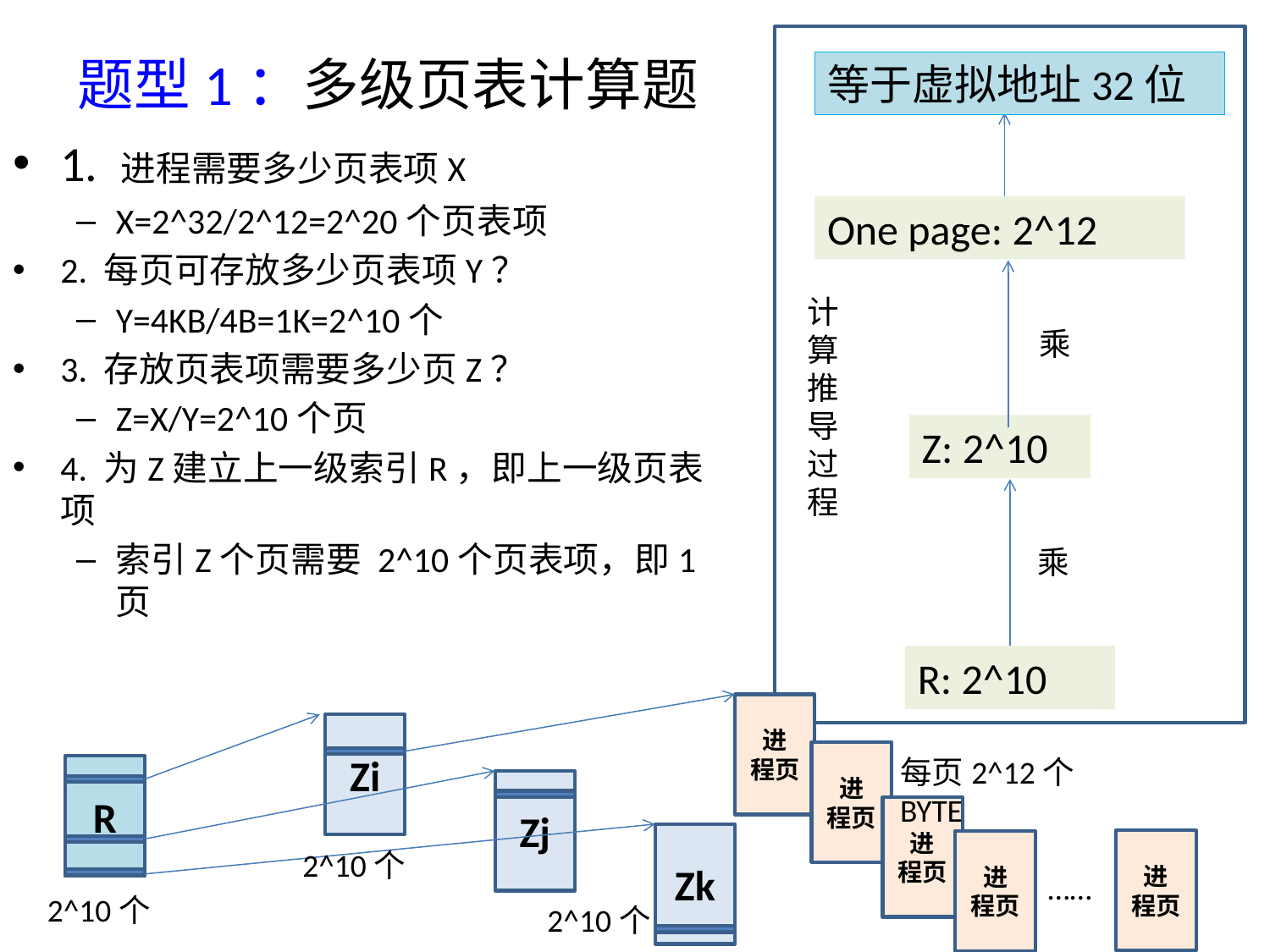

# 题型1：多级页表计算题

等于虚拟地址32位
1. 进程需要多少页表项X
X=2^32/2^12=2^20个页表项
2. 每页可存放多少页表项Y？
Y=4KB/4B=1K=2^10个
3. 存放页表项需要多少页Z？
Z=X/Y=2^10个页
4. 为Z建立上一级索引R，即上一级页表项
索引Z个页需要 2^10个页表项，即1页

One page: 2^12
计算推导过程
乘
Z: 2^10
乘
R: 2^10
进
程页
Zi
进
程页
每页2^12个BYTE

R
Zj

进
程页
Zk
进
程页
进
程页

2^10个
……

2^10个
2^10个